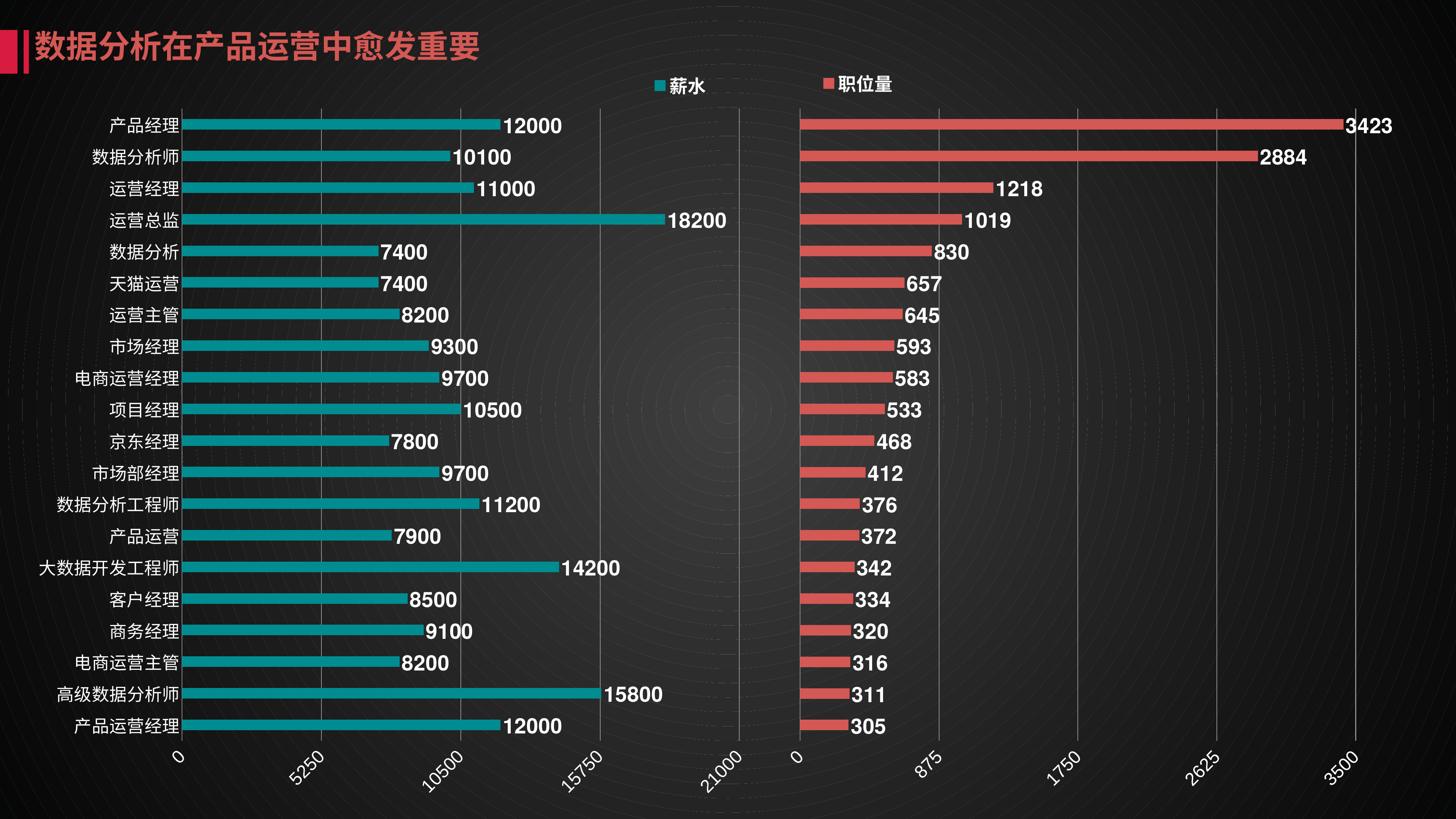

数据分析在产品运营中愈发重要

### Chart

| Category | 职位量 |
|---|---|
| 产品经理 | 3423.0 |
| 数据分析师 | 2884.0 |
| 运营经理 | 1218.0 |
| 运营总监 | 1019.0 |
| 数据分析 | 830.0 |
| 天猫运营 | 657.0 |
| 运营主管 | 645.0 |
| 市场经理 | 593.0 |
| 电商运营经理 | 583.0 |
| 项目经理 | 533.0 |
| 京东经理 | 468.0 |
| 市场部经理 | 412.0 |
| 数据分析工程师 | 376.0 |
| 产品运营 | 372.0 |
| 大数据开发工程师 | 342.0 |
| 客户经理 | 334.0 |
| 商务经理 | 320.0 |
| 电商运营主管 | 316.0 |
| 高级数据分析师 | 311.0 |
| 产品运营经理 | 305.0 |

### Chart

| Category | 薪水 |
|---|---|
| 产品经理 | 12000.0 |
| 数据分析师 | 10100.0 |
| 运营经理 | 11000.0 |
| 运营总监 | 18200.0 |
| 数据分析 | 7400.0 |
| 天猫运营 | 7400.0 |
| 运营主管 | 8200.0 |
| 市场经理 | 9300.0 |
| 电商运营经理 | 9700.0 |
| 项目经理 | 10500.0 |
| 京东经理 | 7800.0 |
| 市场部经理 | 9700.0 |
| 数据分析工程师 | 11200.0 |
| 产品运营 | 7900.0 |
| 大数据开发工程师 | 14200.0 |
| 客户经理 | 8500.0 |
| 商务经理 | 9100.0 |
| 电商运营主管 | 8200.0 |
| 高级数据分析师 | 15800.0 |
| 产品运营经理 | 12000.0 |